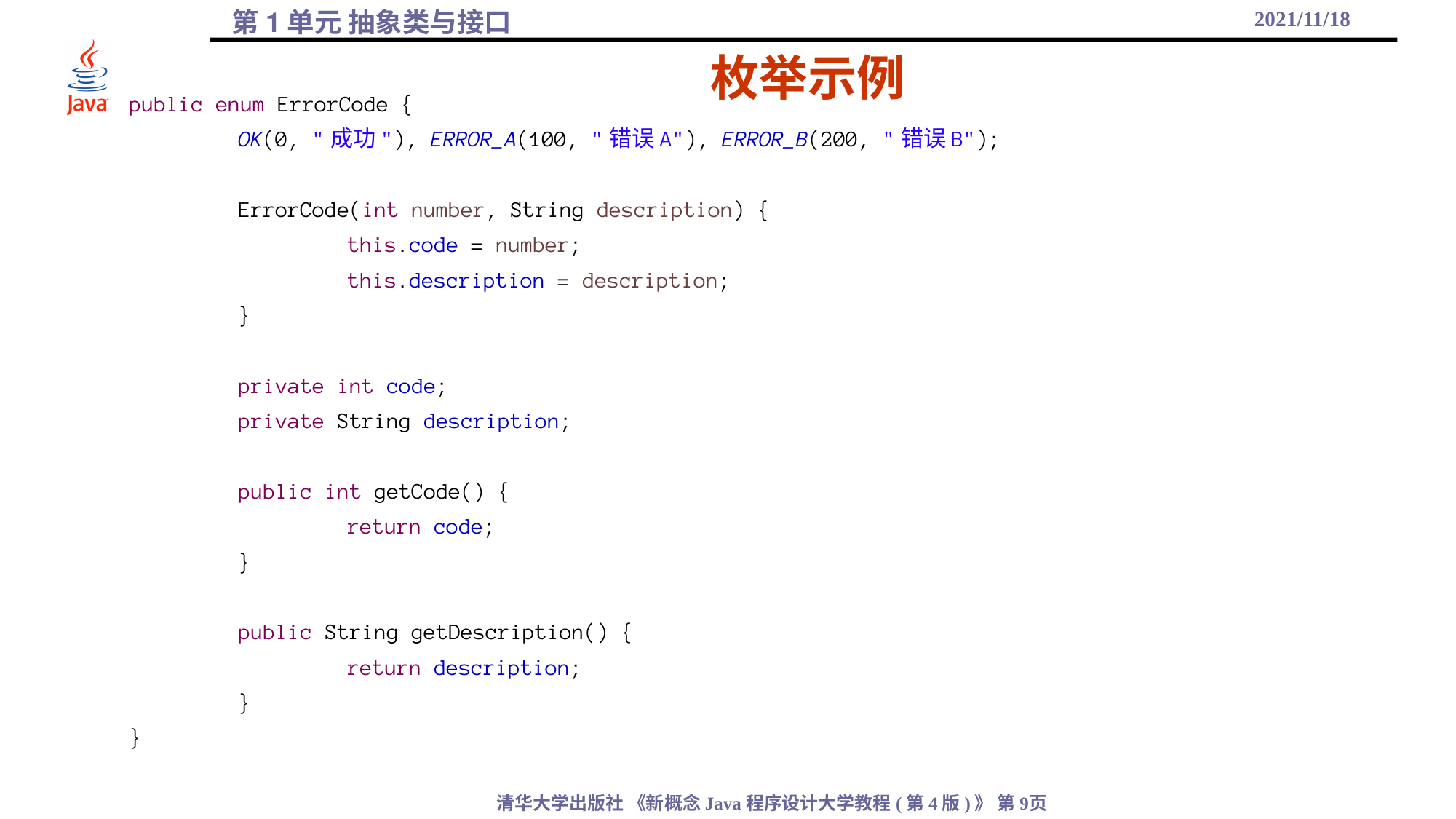

2021/11/18
# 枚举示例
public enum ErrorCode {
	OK(0, "成功"), ERROR_A(100, "错误A"), ERROR_B(200, "错误B");

	ErrorCode(int number, String description) {
		this.code = number;
		this.description = description;
	}

	private int code;
	private String description;

	public int getCode() {
		return code;
	}

	public String getDescription() {
		return description;
	}
}